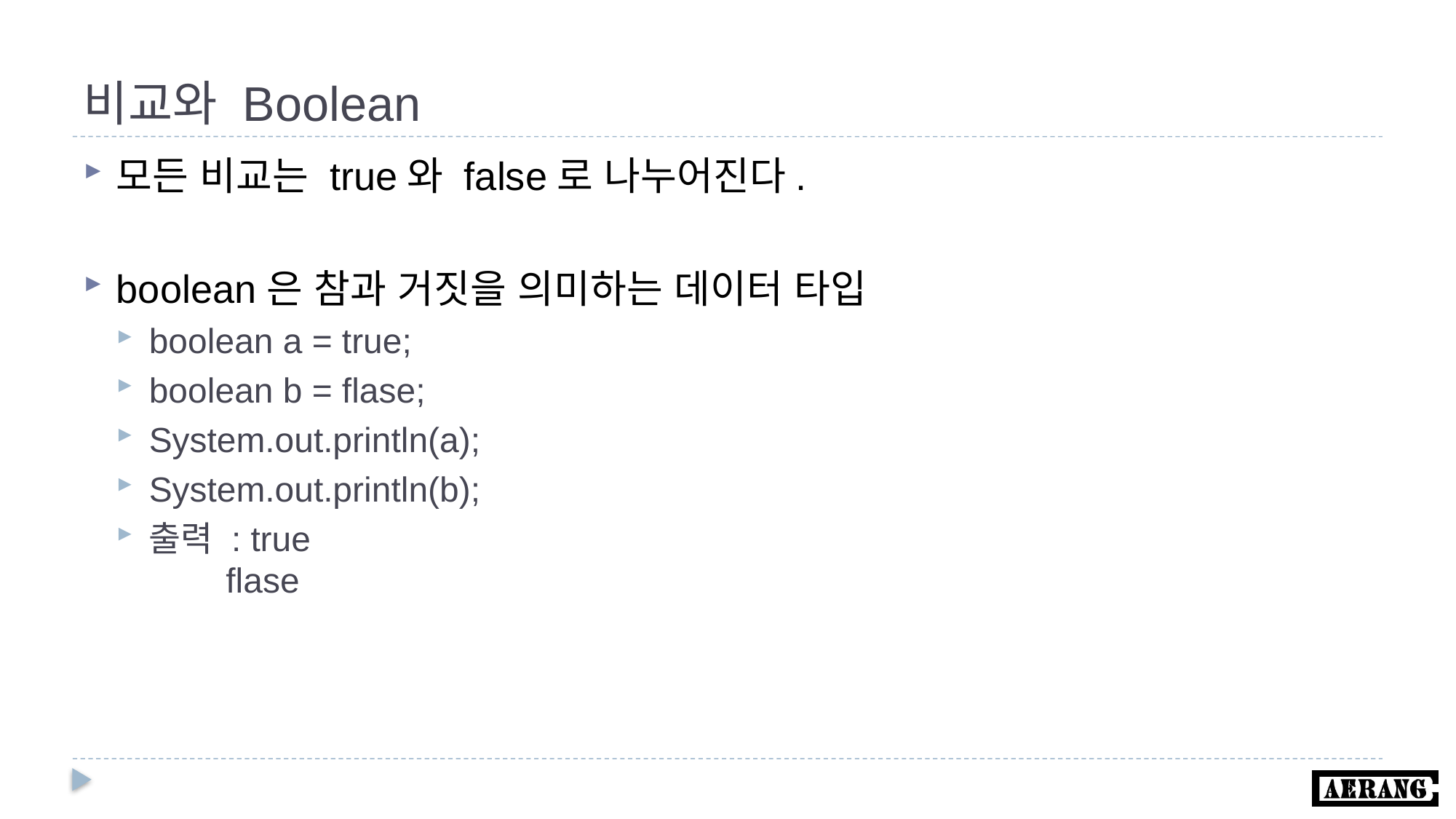

# 비교와 Boolean
모든 비교는 true와 false로 나누어진다.

boolean은 참과 거짓을 의미하는 데이터 타입
boolean a = true;
boolean b = flase;
System.out.println(a);
System.out.println(b);
출력 : true
        flase